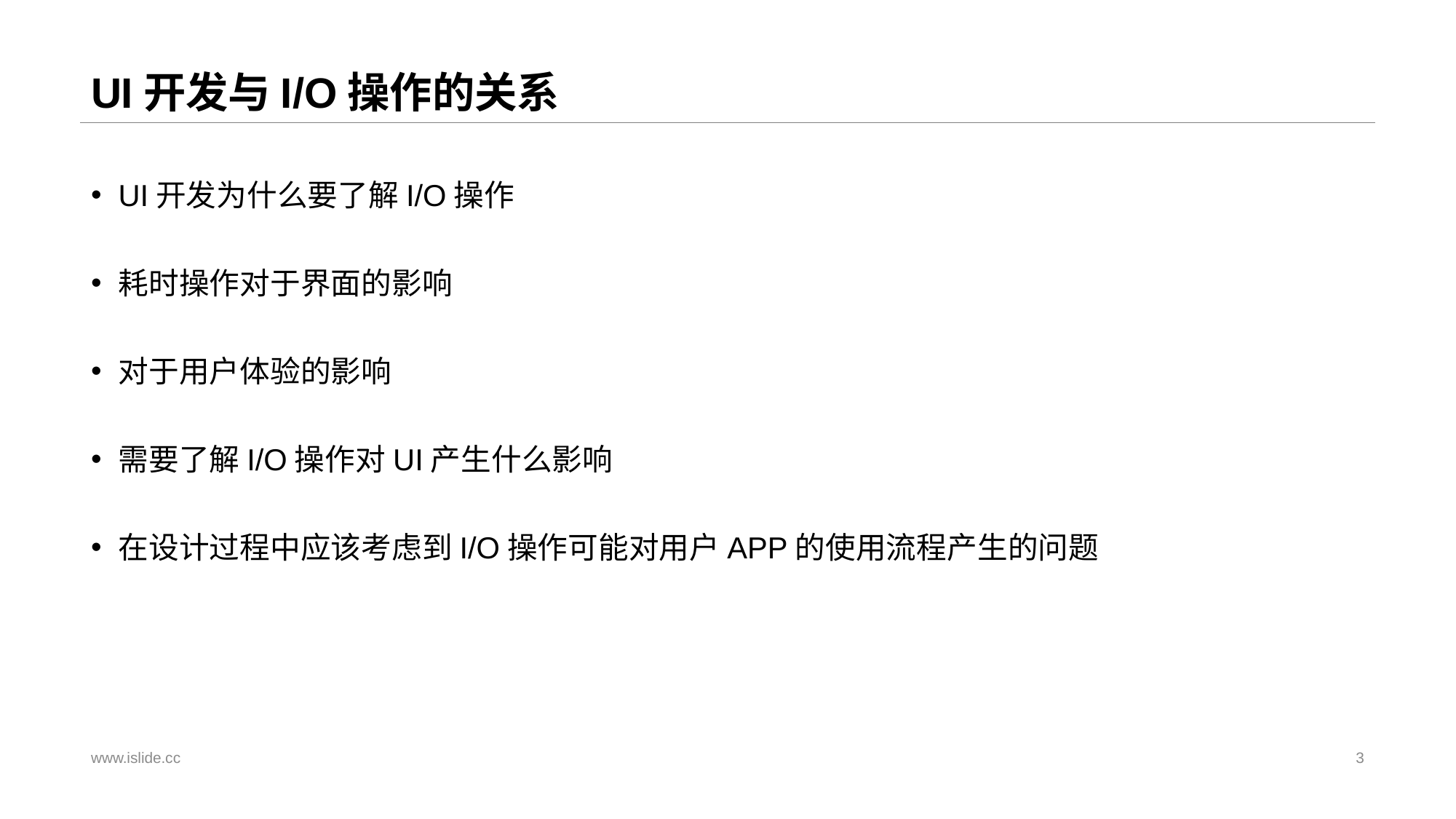

# UI开发与I/O操作的关系
UI开发为什么要了解I/O操作
耗时操作对于界面的影响
对于用户体验的影响
需要了解I/O操作对UI产生什么影响
在设计过程中应该考虑到I/O操作可能对用户APP的使用流程产生的问题
www.islide.cc
3